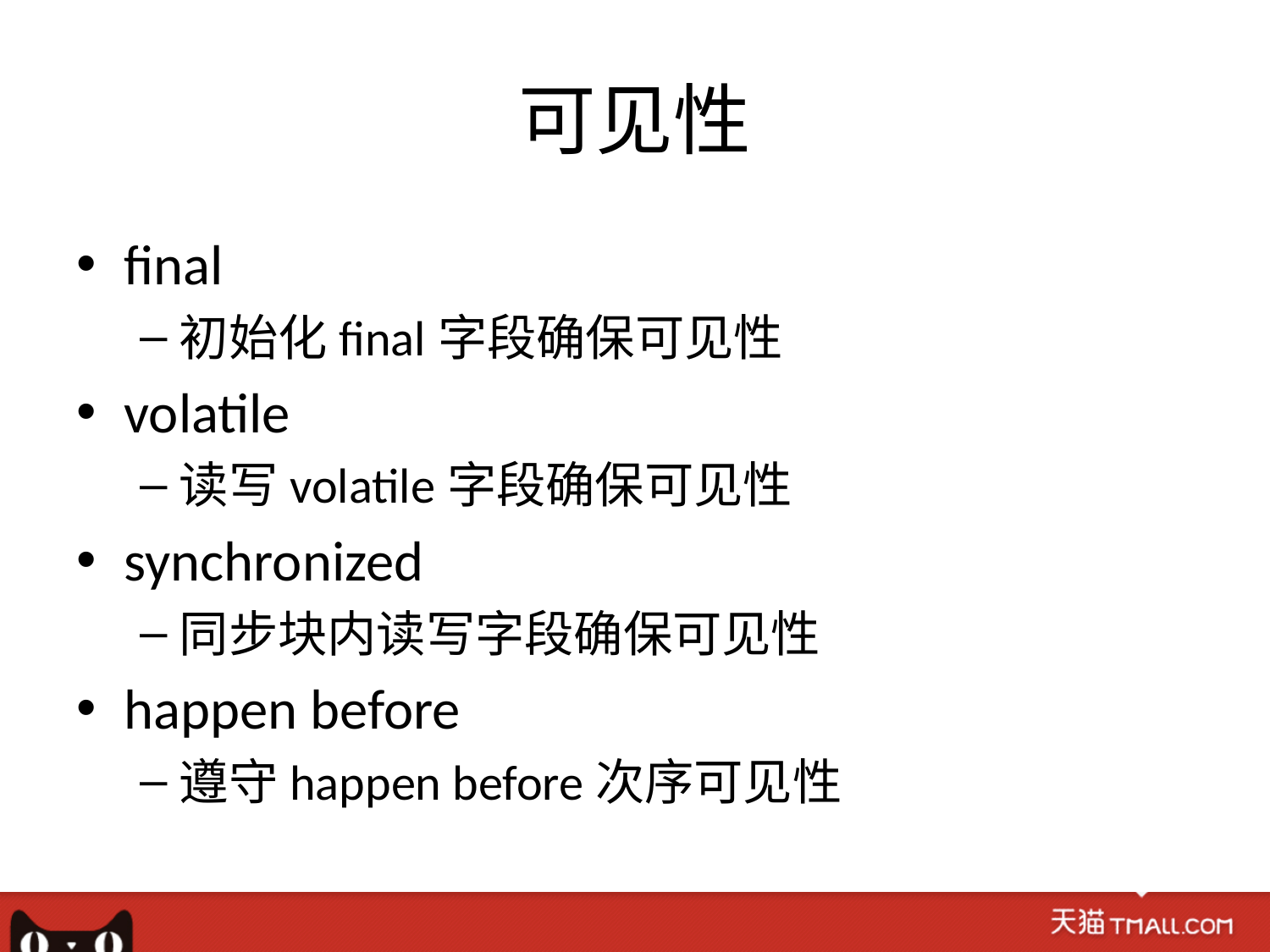

# 可见性
final
初始化final字段确保可见性
volatile
读写volatile字段确保可见性
synchronized
同步块内读写字段确保可见性
happen before
遵守happen before次序可见性